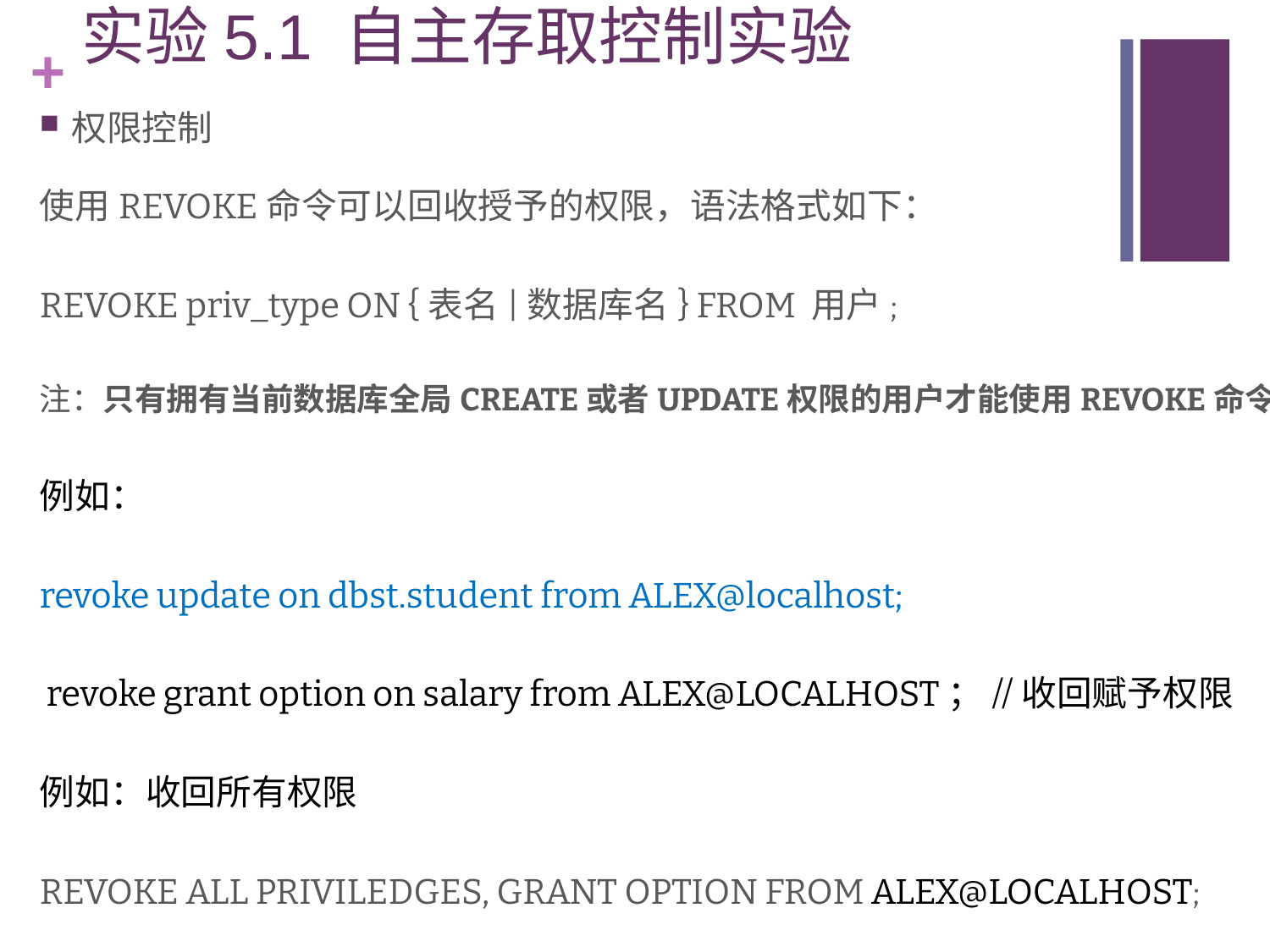

# 实验5.1 自主存取控制实验
权限控制
使用REVOKE命令可以回收授予的权限，语法格式如下：
REVOKE priv_type ON {表名|数据库名} FROM 用户;
注：只有拥有当前数据库全局CREATE或者UPDATE权限的用户才能使用REVOKE命令。
例如：
revoke update on dbst.student from ALEX@localhost;
 revoke grant option on salary from ALEX@LOCALHOST；//收回赋予权限
例如：收回所有权限
REVOKE ALL PRIVILEDGES, GRANT OPTION FROM ALEX@LOCALHOST;